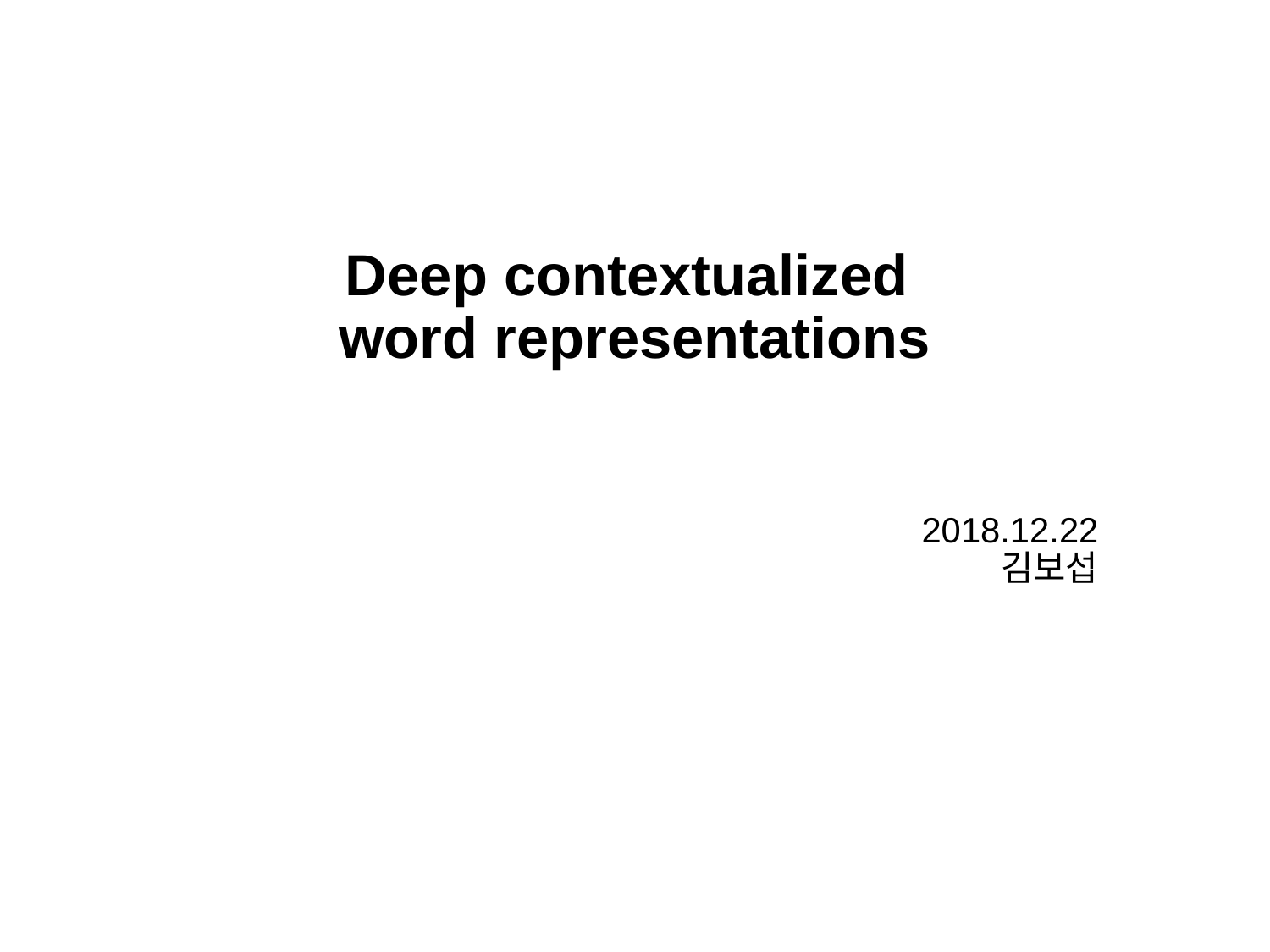

# Deep contextualized word representations
2018.12.22
김보섭